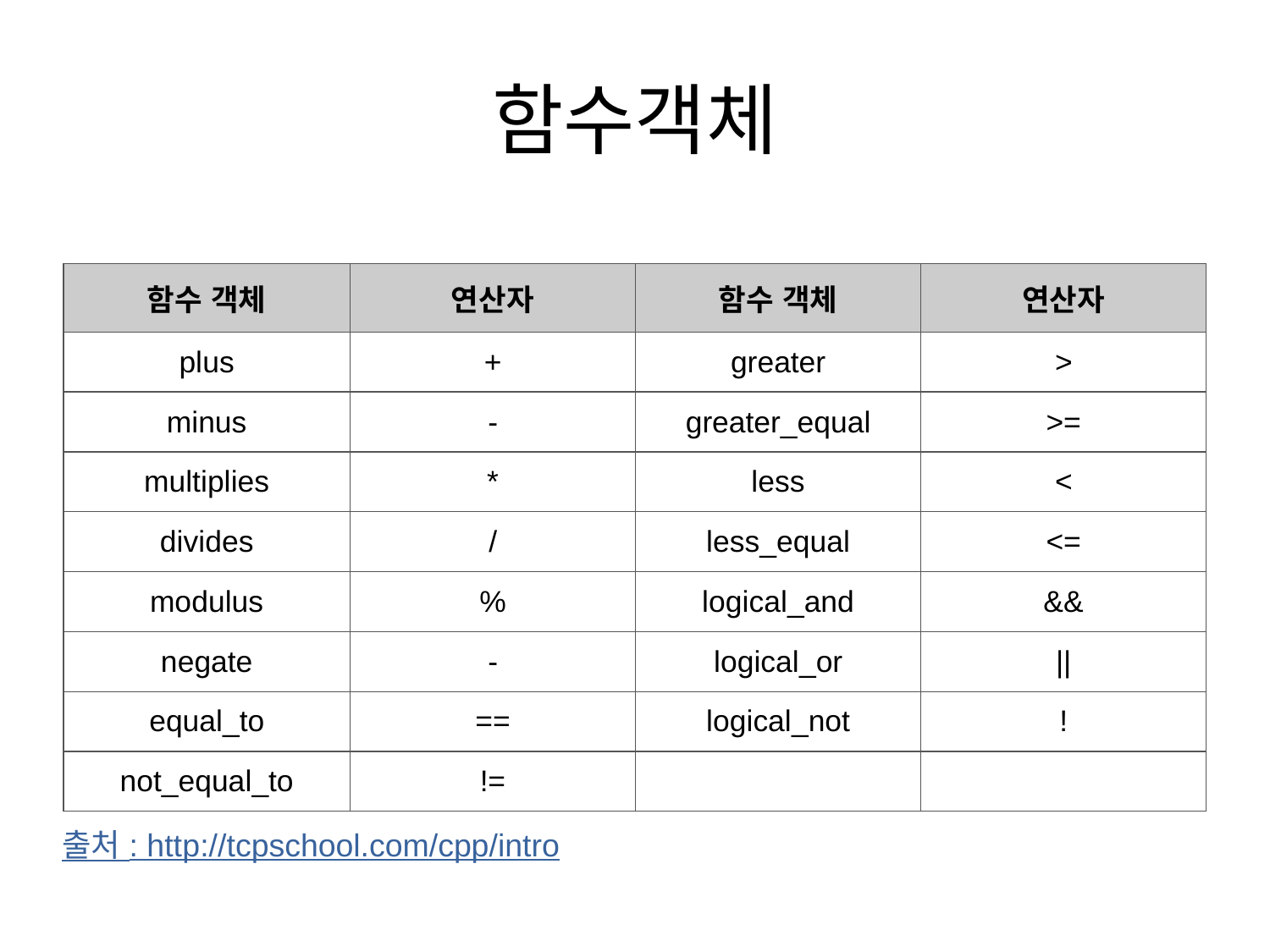

# 함수객체
| 함수 객체 | 연산자 | 함수 객체 | 연산자 |
| --- | --- | --- | --- |
| plus | + | greater | > |
| minus | - | greater\_equal | >= |
| multiplies | \* | less | < |
| divides | / | less\_equal | <= |
| modulus | % | logical\_and | && |
| negate | - | logical\_or | || |
| equal\_to | == | logical\_not | ! |
| not\_equal\_to | != |  |  |
출처 : http://tcpschool.com/cpp/intro